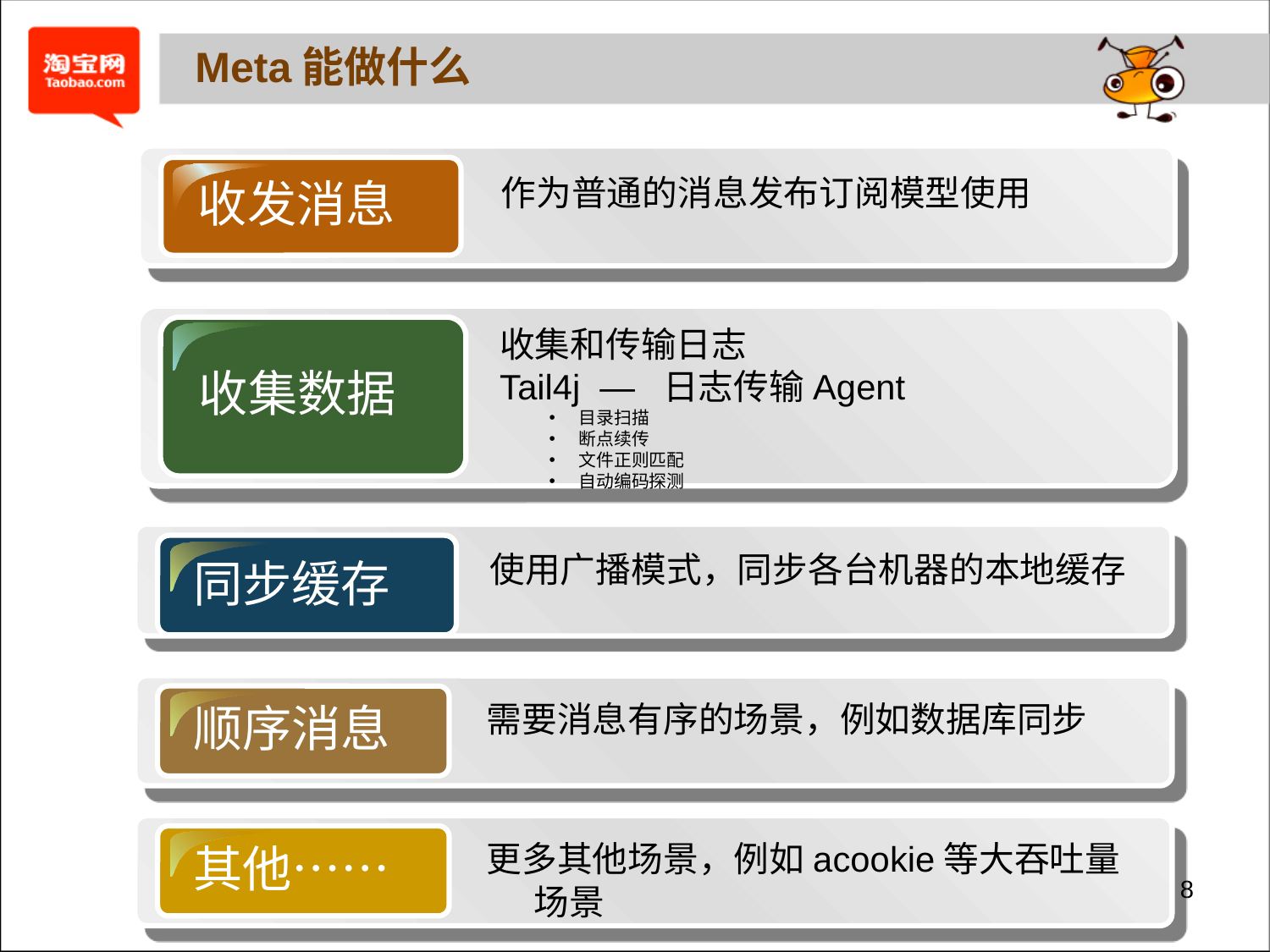

Meta能做什么

收发消息
作为普通的消息发布订阅模型使用

收集和传输日志
Tail4j  —  日志传输Agent
目录扫描
断点续传
文件正则匹配
自动编码探测

收集数据

同步缓存
使用广播模式，同步各台机器的本地缓存

顺序消息

需要消息有序的场景，例如数据库同步

其他……

更多其他场景，例如acookie等大吞吐量场景
8